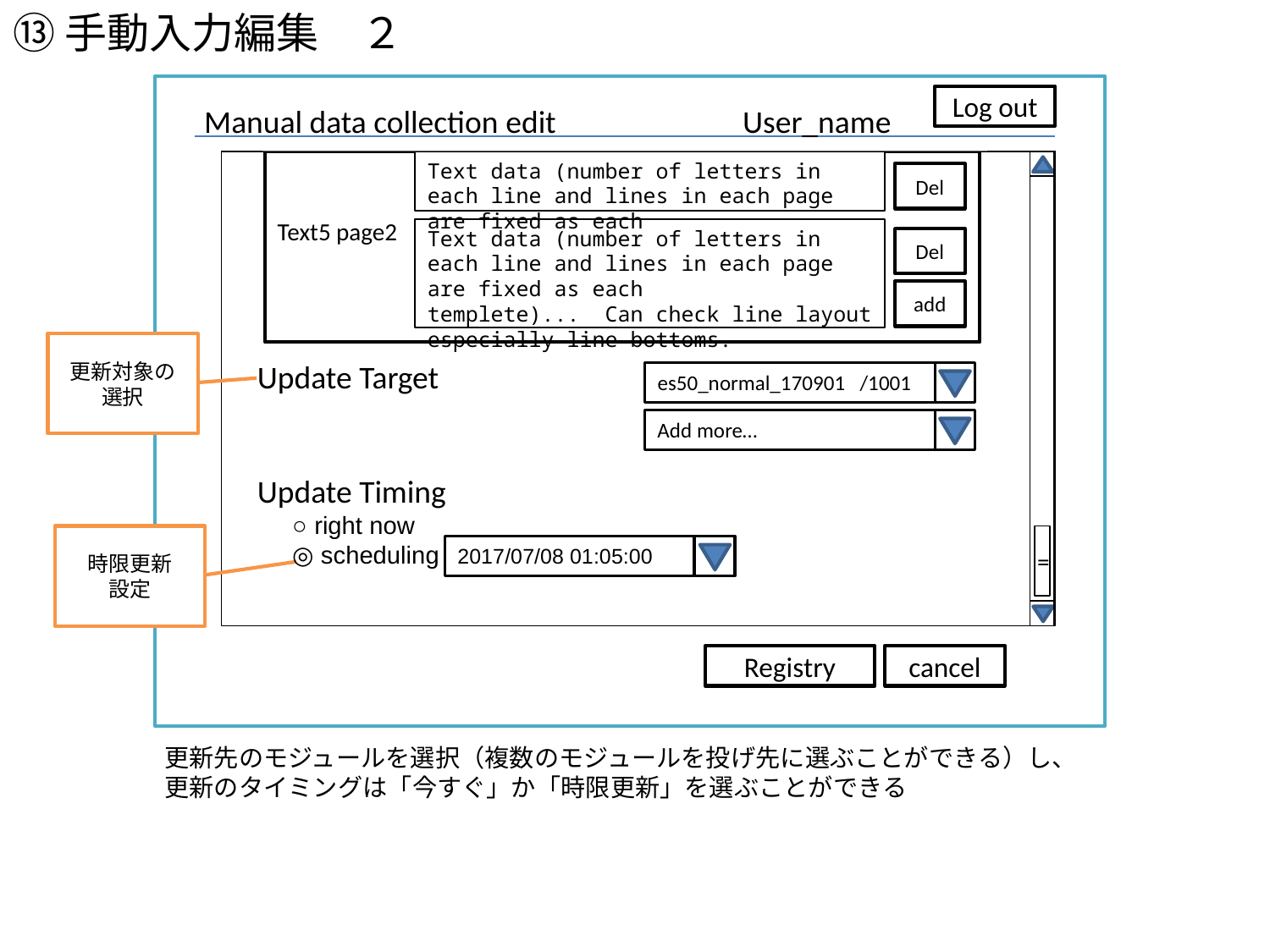

⑬手動入力編集　２

Manual data collection edit
User_name
Log out

Text5 page2

Text data (number of letters in each line and lines in each page are fixed as each

Del
Text data (number of letters in each line and lines in each page are fixed as each
templete)...  Can check line layout especially line bottoms.
Del
add
更新対象の選択
Update Target

Update Timing
     ○ right now
     ◎ scheduling
es50_normal_170901   /1001

Add more…

=
時限更新
設定
2017/07/08 01:05:00

cancel
Registry
更新先のモジュールを選択（複数のモジュールを投げ先に選ぶことができる）し、
更新のタイミングは「今すぐ」か「時限更新」を選ぶことができる